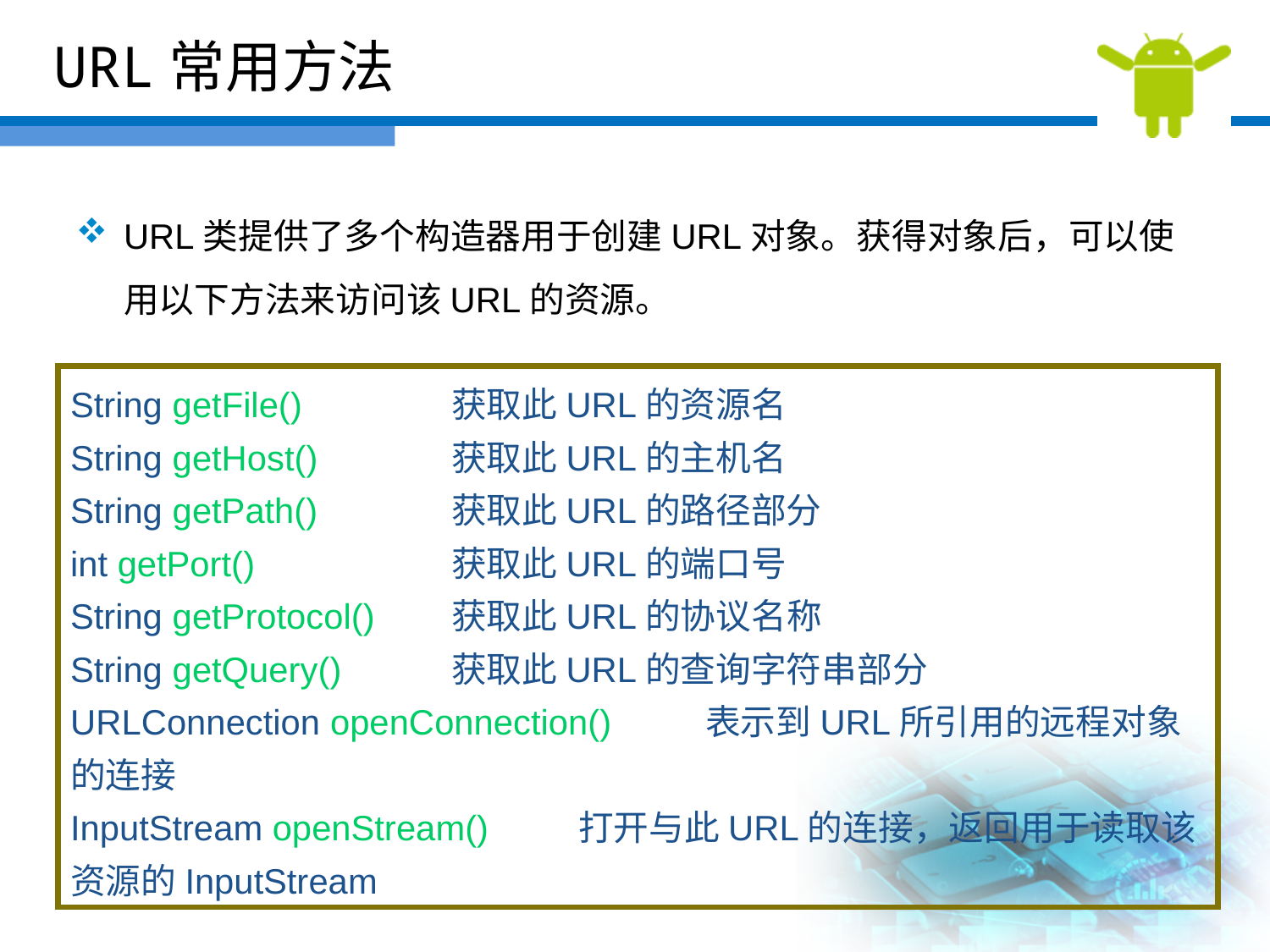

URL常用方法
URL类提供了多个构造器用于创建URL对象。获得对象后，可以使用以下方法来访问该URL的资源。

String getFile()		获取此URL的资源名
String getHost() 	获取此URL的主机名
String getPath() 	获取此URL的路径部分
int getPort() 		获取此URL的端口号
String getProtocol() 	获取此URL的协议名称
String getQuery() 	获取此URL的查询字符串部分
URLConnection openConnection() 	表示到URL所引用的远程对象的连接
InputStream openStream() 	打开与此URL的连接，返回用于读取该资源的InputStream